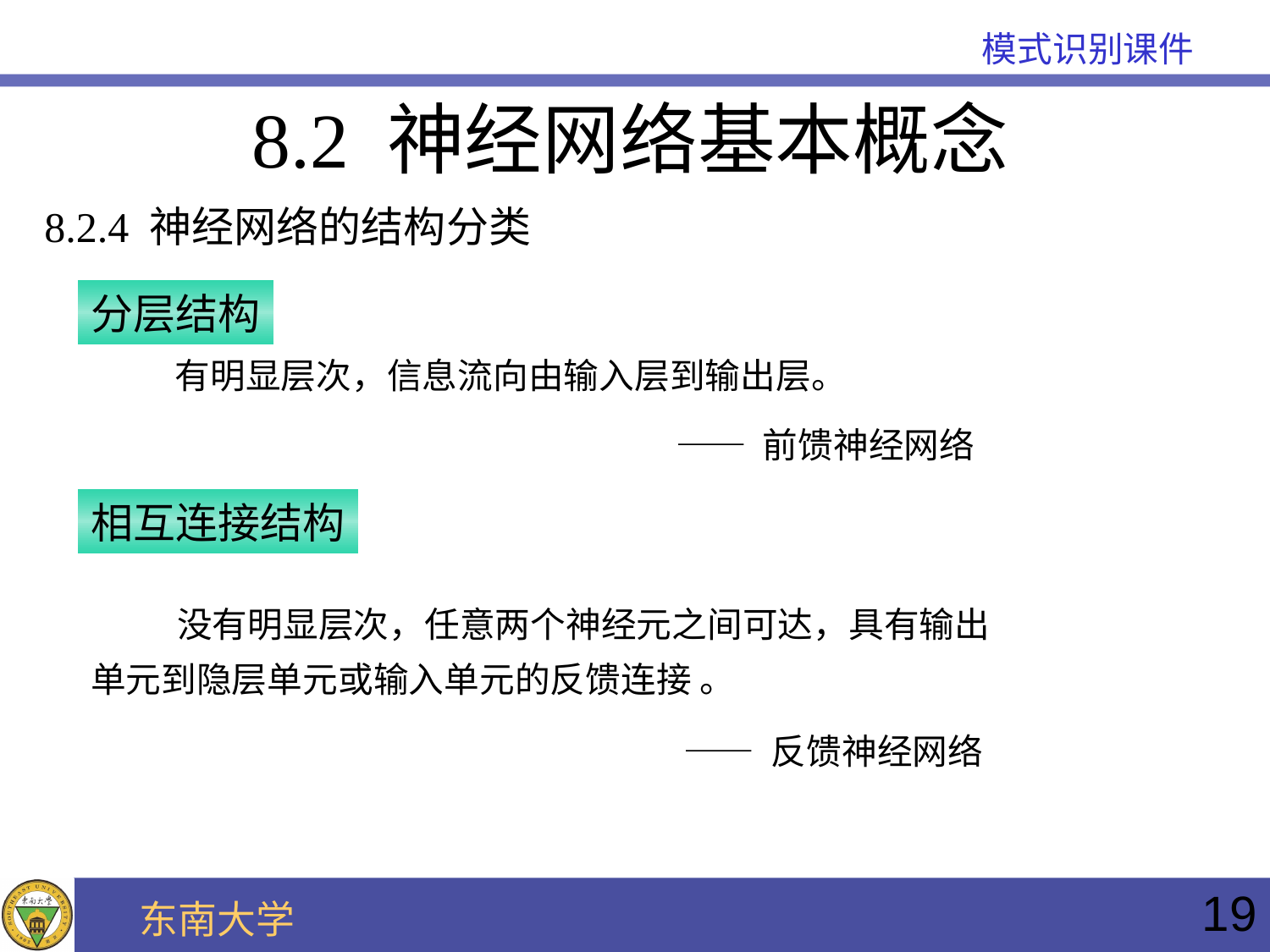

8.2 神经网络基本概念
8.2.4 神经网络的结构分类
分层结构
有明显层次，信息流向由输入层到输出层。
—— 前馈神经网络
相互连接结构
        没有明显层次，任意两个神经元之间可达，具有输出
单元到隐层单元或输入单元的反馈连接 。
—— 反馈神经网络
19